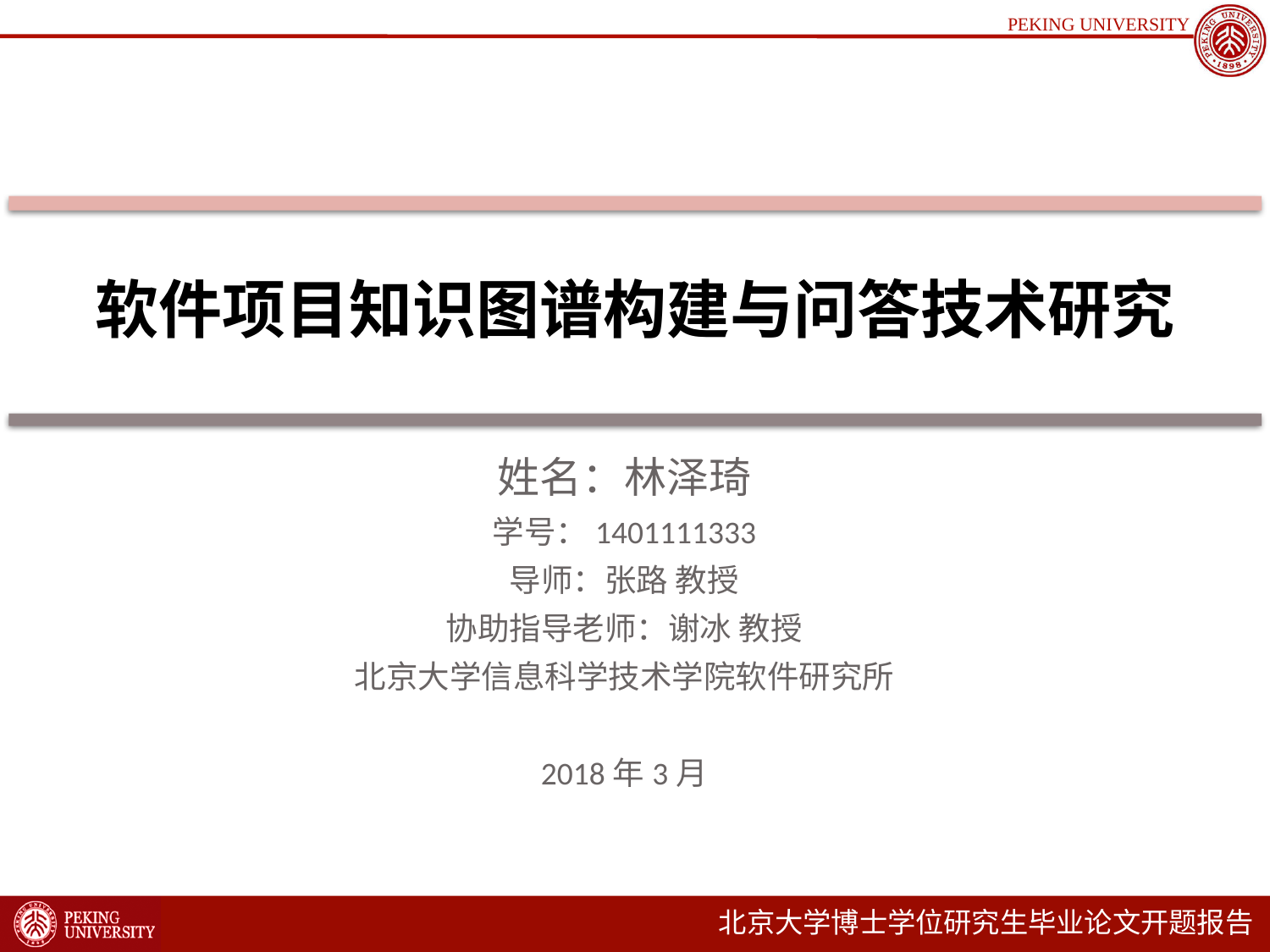

# 软件项目知识图谱构建与问答技术研究
姓名：林泽琦
学号：1401111333
导师：张路 教授
协助指导老师：谢冰 教授
北京大学信息科学技术学院软件研究所

2018年3月
北京大学博士学位研究生毕业论文开题报告